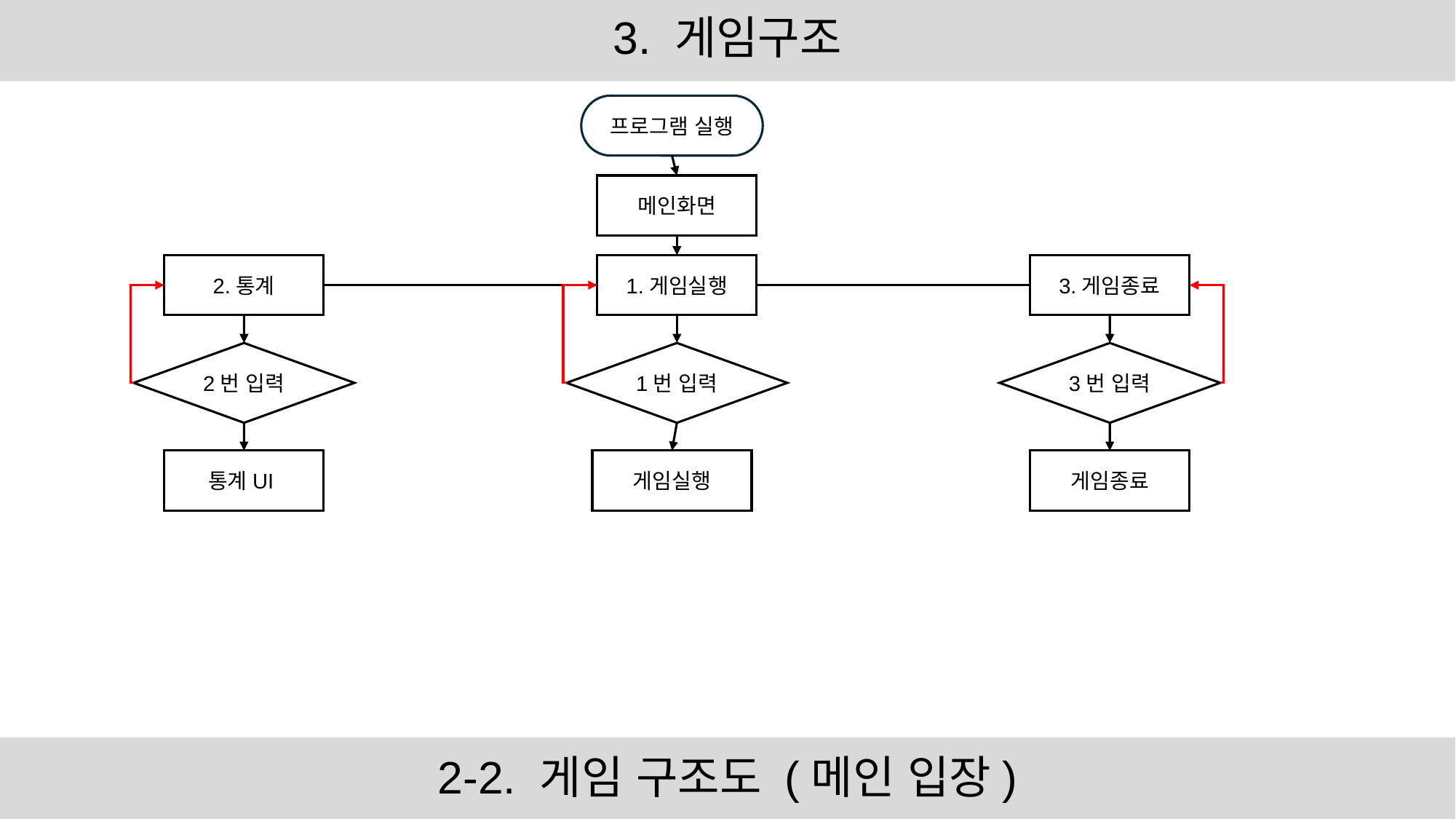

# 3. 게임구조
프로그램 실행
메인화면
2.통계
1.게임실행
3.게임종료
2번 입력
1번 입력
3번 입력
통계UI
게임실행
게임종료
2-2. 게임 구조도 (메인 입장)